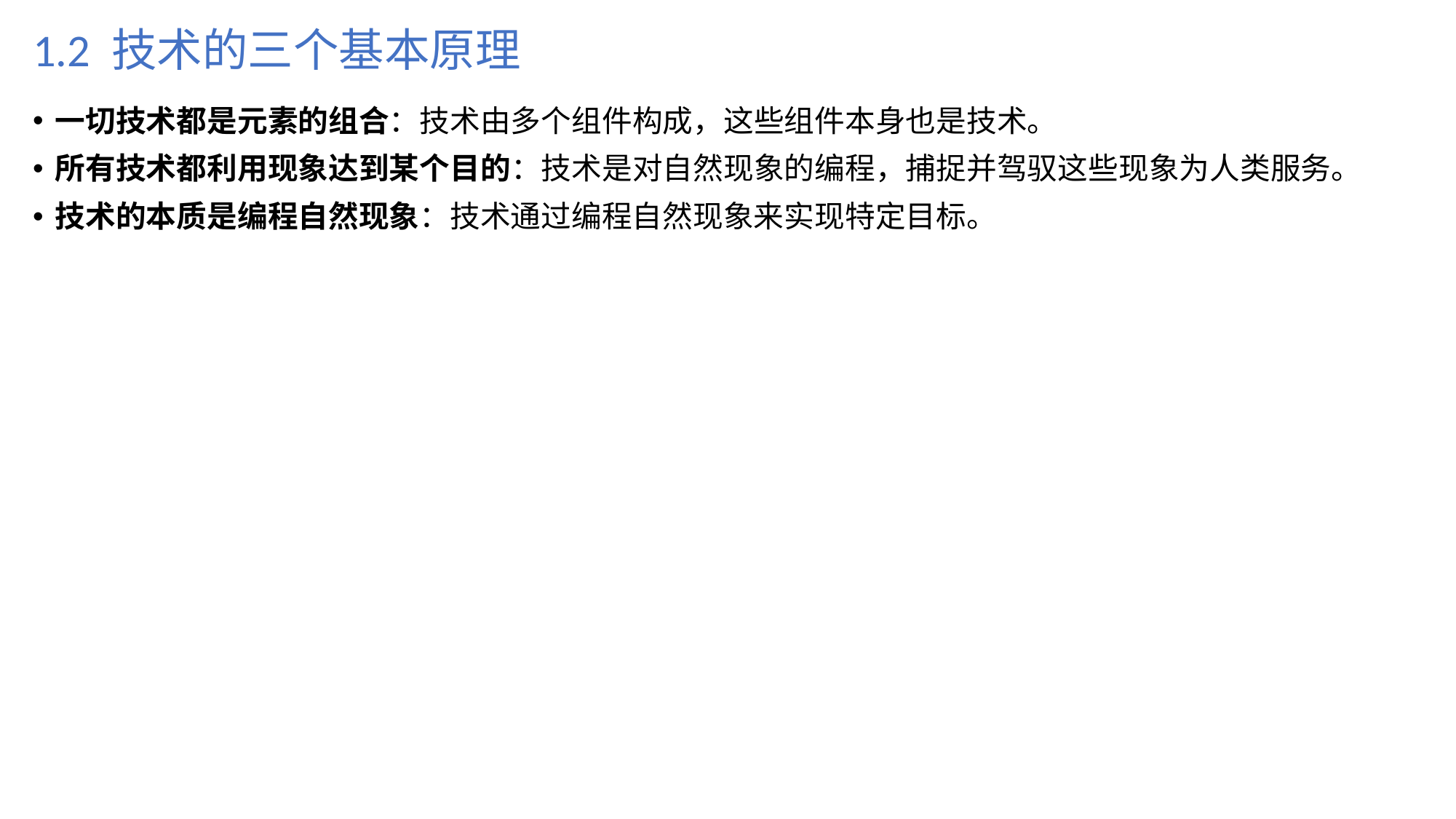

# 1.2 技术的三个基本原理
一切技术都是元素的组合：技术由多个组件构成，这些组件本身也是技术。
所有技术都利用现象达到某个目的：技术是对自然现象的编程，捕捉并驾驭这些现象为人类服务。
技术的本质是编程自然现象：技术通过编程自然现象来实现特定目标。